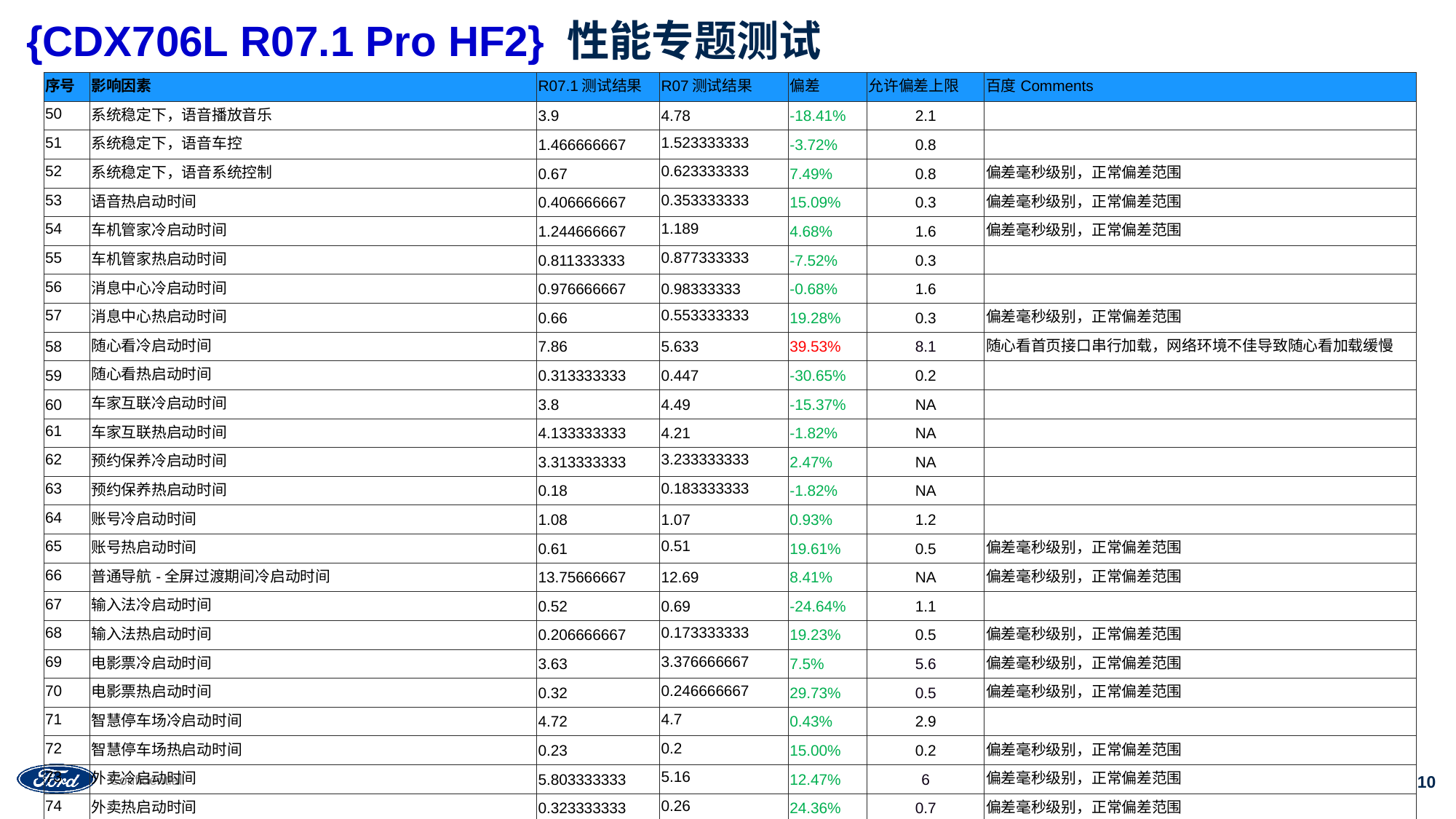

# {CDX706L R07.1 Pro HF2} 性能专题测试
| 序号 | 影响因素 | R07.1测试结果 | R07测试结果 | 偏差 | 允许偏差上限 | 百度Comments |
| --- | --- | --- | --- | --- | --- | --- |
| 50 | 系统稳定下，语音播放音乐 | 3.9 | 4.78 | -18.41% | 2.1 |  |
| 51 | 系统稳定下，语音车控 | 1.466666667 | 1.523333333 | -3.72% | 0.8 |  |
| 52 | 系统稳定下，语音系统控制 | 0.67 | 0.623333333 | 7.49% | 0.8 | 偏差毫秒级别，正常偏差范围 |
| 53 | 语音热启动时间 | 0.406666667 | 0.353333333 | 15.09% | 0.3 | 偏差毫秒级别，正常偏差范围 |
| 54 | 车机管家冷启动时间 | 1.244666667 | 1.189 | 4.68% | 1.6 | 偏差毫秒级别，正常偏差范围 |
| 55 | 车机管家热启动时间 | 0.811333333 | 0.877333333 | -7.52% | 0.3 |  |
| 56 | 消息中心冷启动时间 | 0.976666667 | 0.98333333 | -0.68% | 1.6 |  |
| 57 | 消息中心热启动时间 | 0.66 | 0.553333333 | 19.28% | 0.3 | 偏差毫秒级别，正常偏差范围 |
| 58 | 随心看冷启动时间 | 7.86 | 5.633 | 39.53% | 8.1 | 随心看首页接口串行加载，网络环境不佳导致随心看加载缓慢 |
| 59 | 随心看热启动时间 | 0.313333333 | 0.447 | -30.65% | 0.2 |  |
| 60 | 车家互联冷启动时间 | 3.8 | 4.49 | -15.37% | NA |  |
| 61 | 车家互联热启动时间 | 4.133333333 | 4.21 | -1.82% | NA |  |
| 62 | 预约保养冷启动时间 | 3.313333333 | 3.233333333 | 2.47% | NA |  |
| 63 | 预约保养热启动时间 | 0.18 | 0.183333333 | -1.82% | NA |  |
| 64 | 账号冷启动时间 | 1.08 | 1.07 | 0.93% | 1.2 |  |
| 65 | 账号热启动时间 | 0.61 | 0.51 | 19.61% | 0.5 | 偏差毫秒级别，正常偏差范围 |
| 66 | 普通导航-全屏过渡期间冷启动时间 | 13.75666667 | 12.69 | 8.41% | NA | 偏差毫秒级别，正常偏差范围 |
| 67 | 输入法冷启动时间 | 0.52 | 0.69 | -24.64% | 1.1 |  |
| 68 | 输入法热启动时间 | 0.206666667 | 0.173333333 | 19.23% | 0.5 | 偏差毫秒级别，正常偏差范围 |
| 69 | 电影票冷启动时间 | 3.63 | 3.376666667 | 7.5% | 5.6 | 偏差毫秒级别，正常偏差范围 |
| 70 | 电影票热启动时间 | 0.32 | 0.246666667 | 29.73% | 0.5 | 偏差毫秒级别，正常偏差范围 |
| 71 | 智慧停车场冷启动时间 | 4.72 | 4.7 | 0.43% | 2.9 |  |
| 72 | 智慧停车场热启动时间 | 0.23 | 0.2 | 15.00% | 0.2 | 偏差毫秒级别，正常偏差范围 |
| 73 | 外卖冷启动时间 | 5.803333333 | 5.16 | 12.47% | 6 | 偏差毫秒级别，正常偏差范围 |
| 74 | 外卖热启动时间 | 0.323333333 | 0.26 | 24.36% | 0.7 | 偏差毫秒级别，正常偏差范围 |
| 75 | 酒店预定冷启动时间 | 2.416666667 | 3.06 | -21.02% | 3.7 |  |
| 76 | 酒店预定热启动时间 | 0.26 | 0.29 | -10.34% | 0.2 |  |